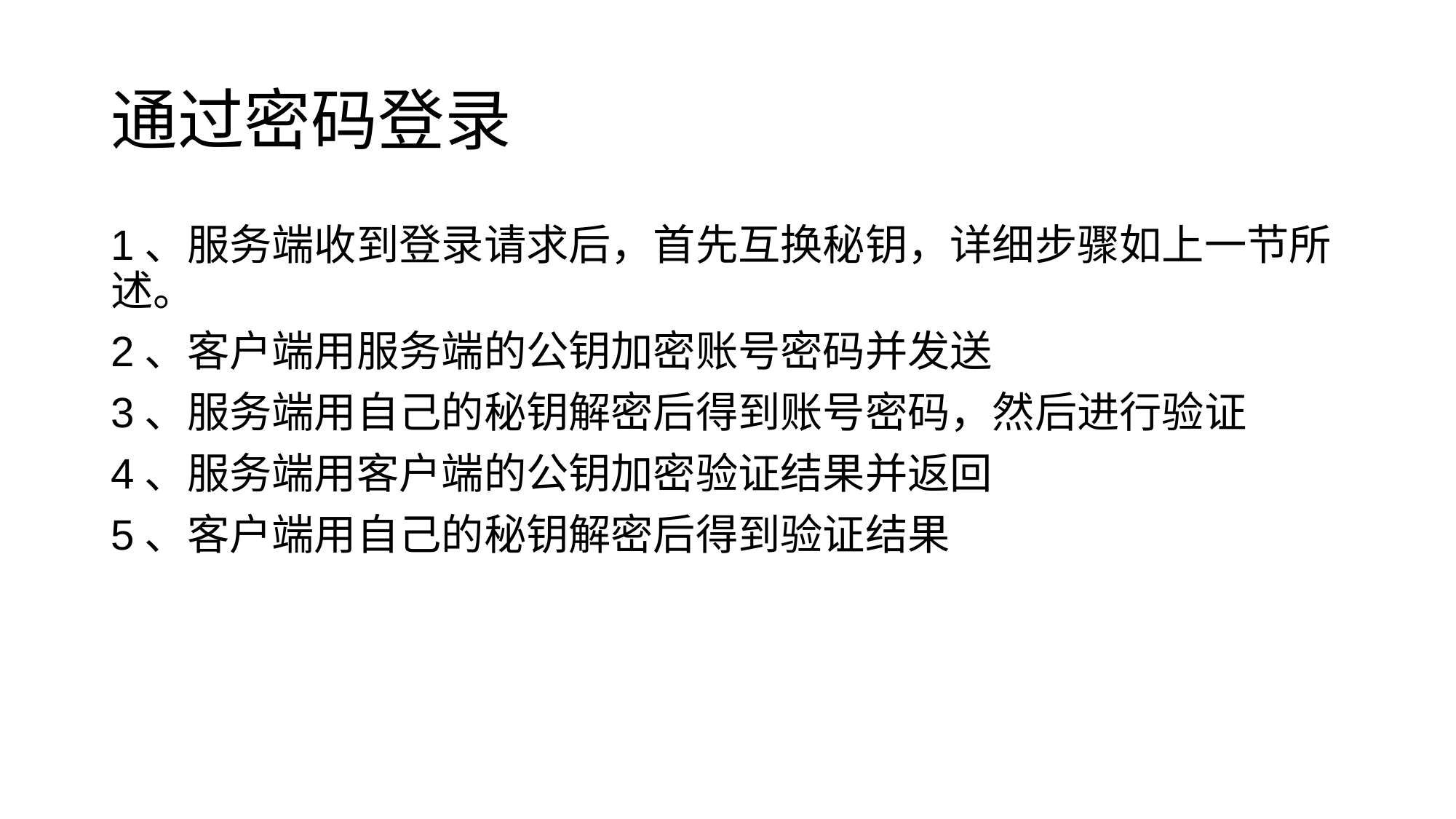

# 通过密码登录
1、服务端收到登录请求后，首先互换秘钥，详细步骤如上一节所述。
2、客户端用服务端的公钥加密账号密码并发送
3、服务端用自己的秘钥解密后得到账号密码，然后进行验证
4、服务端用客户端的公钥加密验证结果并返回
5、客户端用自己的秘钥解密后得到验证结果